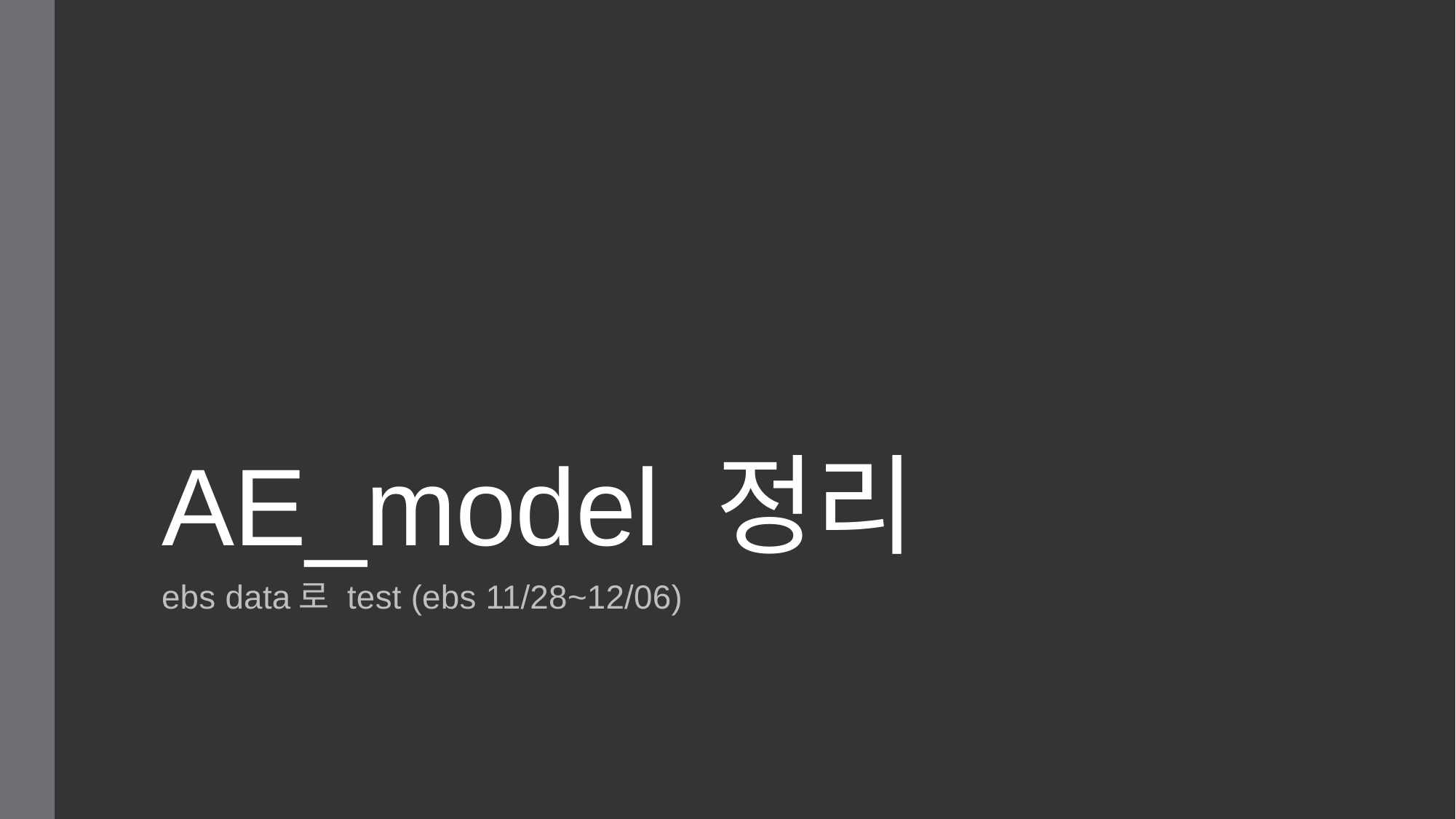

# AE_model 정리
ebs data로 test (ebs 11/28~12/06)